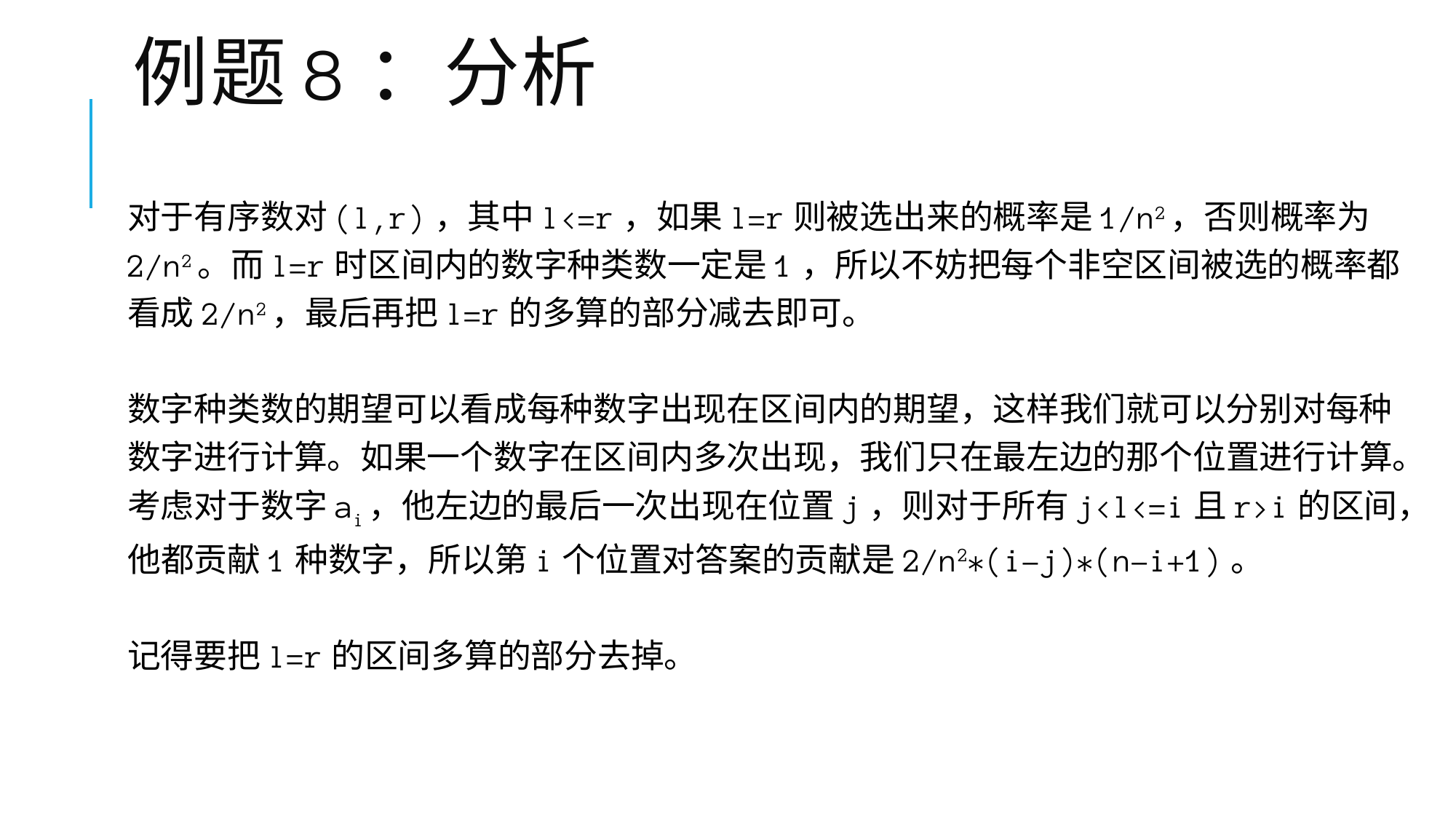

# 例题8：分析
对于有序数对(l,r)，其中l<=r，如果l=r则被选出来的概率是1/n2，否则概率为2/n2。而l=r时区间内的数字种类数一定是1，所以不妨把每个非空区间被选的概率都看成2/n2，最后再把l=r的多算的部分减去即可。

数字种类数的期望可以看成每种数字出现在区间内的期望，这样我们就可以分别对每种数字进行计算。如果一个数字在区间内多次出现，我们只在最左边的那个位置进行计算。考虑对于数字ai，他左边的最后一次出现在位置j，则对于所有j<l<=i且r>i的区间，他都贡献1种数字，所以第i个位置对答案的贡献是2/n2*(i-j)*(n-i+1)。

记得要把l=r的区间多算的部分去掉。